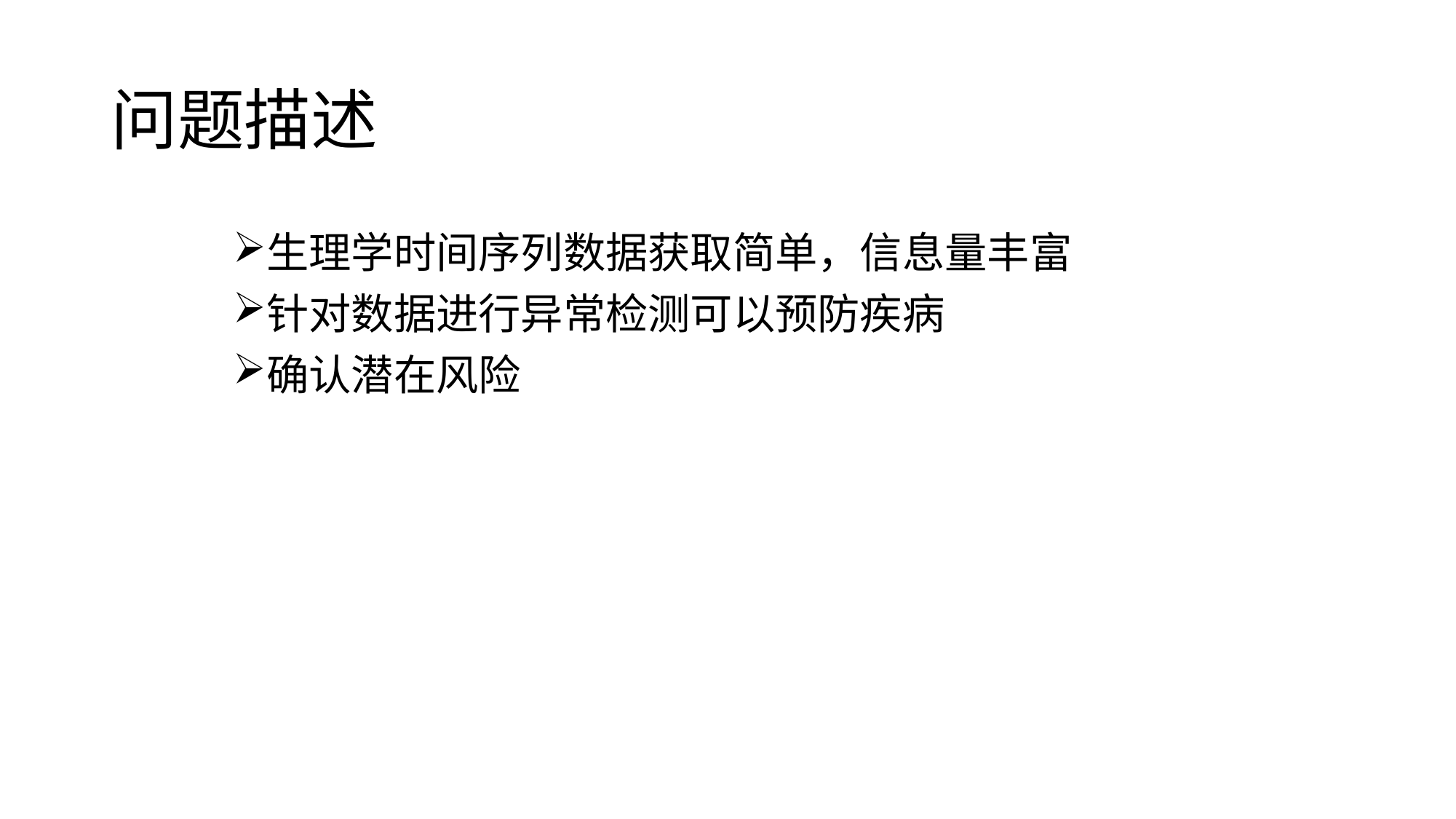

# 问题描述

生理学时间序列数据获取简单，信息量丰富
针对数据进行异常检测可以预防疾病
确认潜在风险